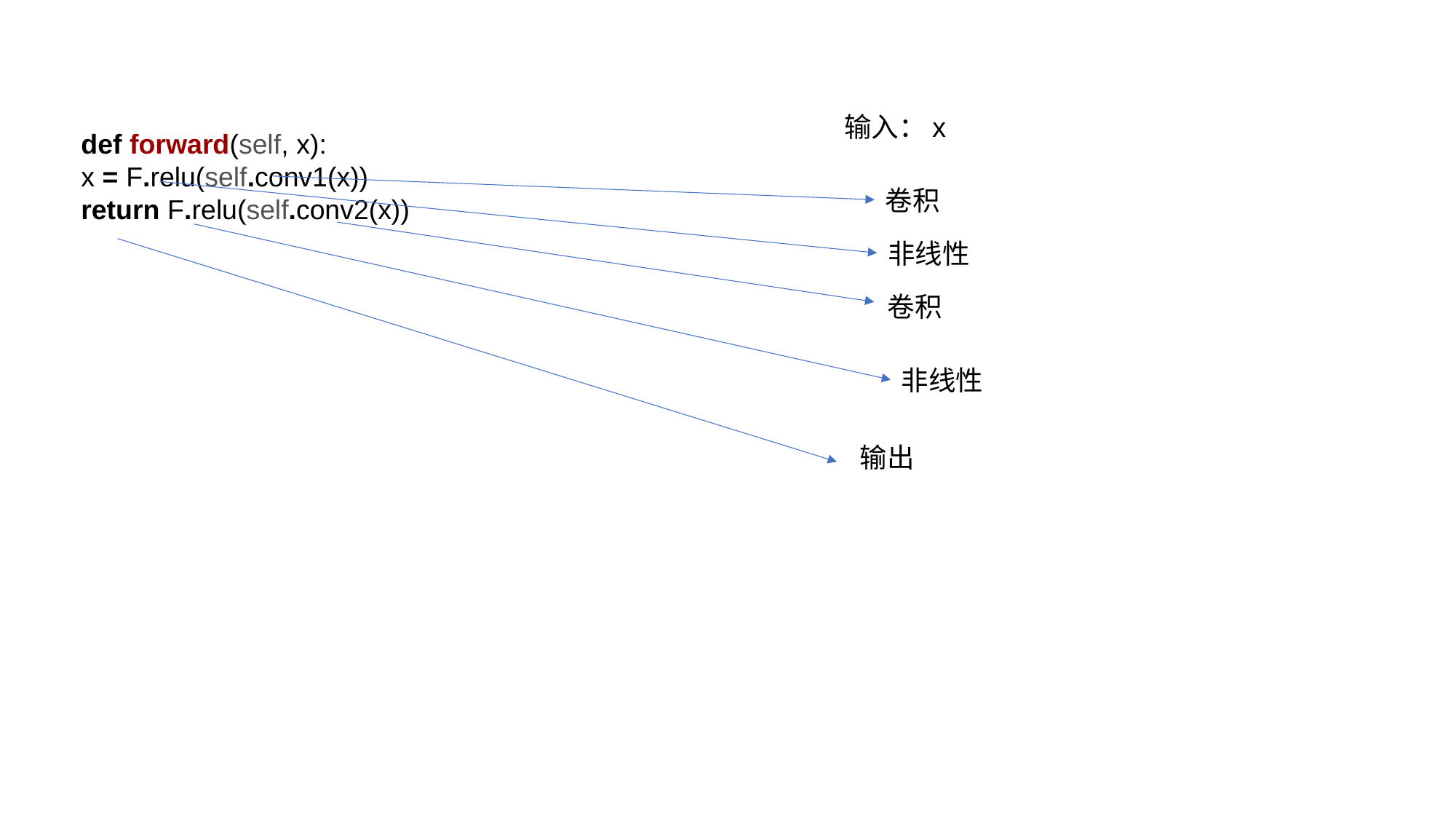

输入：x
def forward(self, x):
x = F.relu(self.conv1(x))
return F.relu(self.conv2(x))
卷积
非线性
卷积
非线性
输出